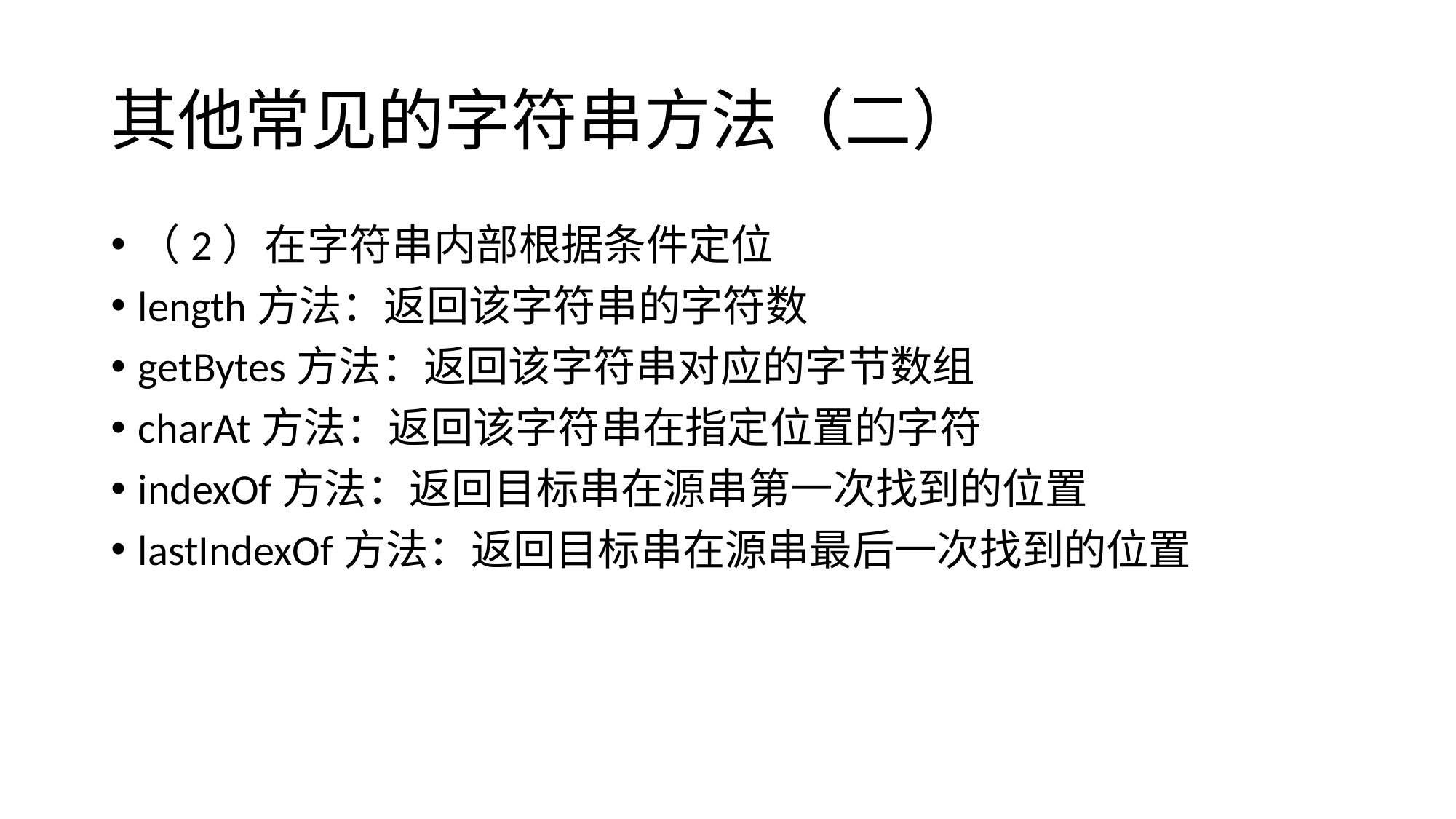

# 其他常见的字符串方法（二）
（2）在字符串内部根据条件定位
length方法：返回该字符串的字符数
getBytes方法：返回该字符串对应的字节数组
charAt方法：返回该字符串在指定位置的字符
indexOf方法：返回目标串在源串第一次找到的位置
lastIndexOf方法：返回目标串在源串最后一次找到的位置